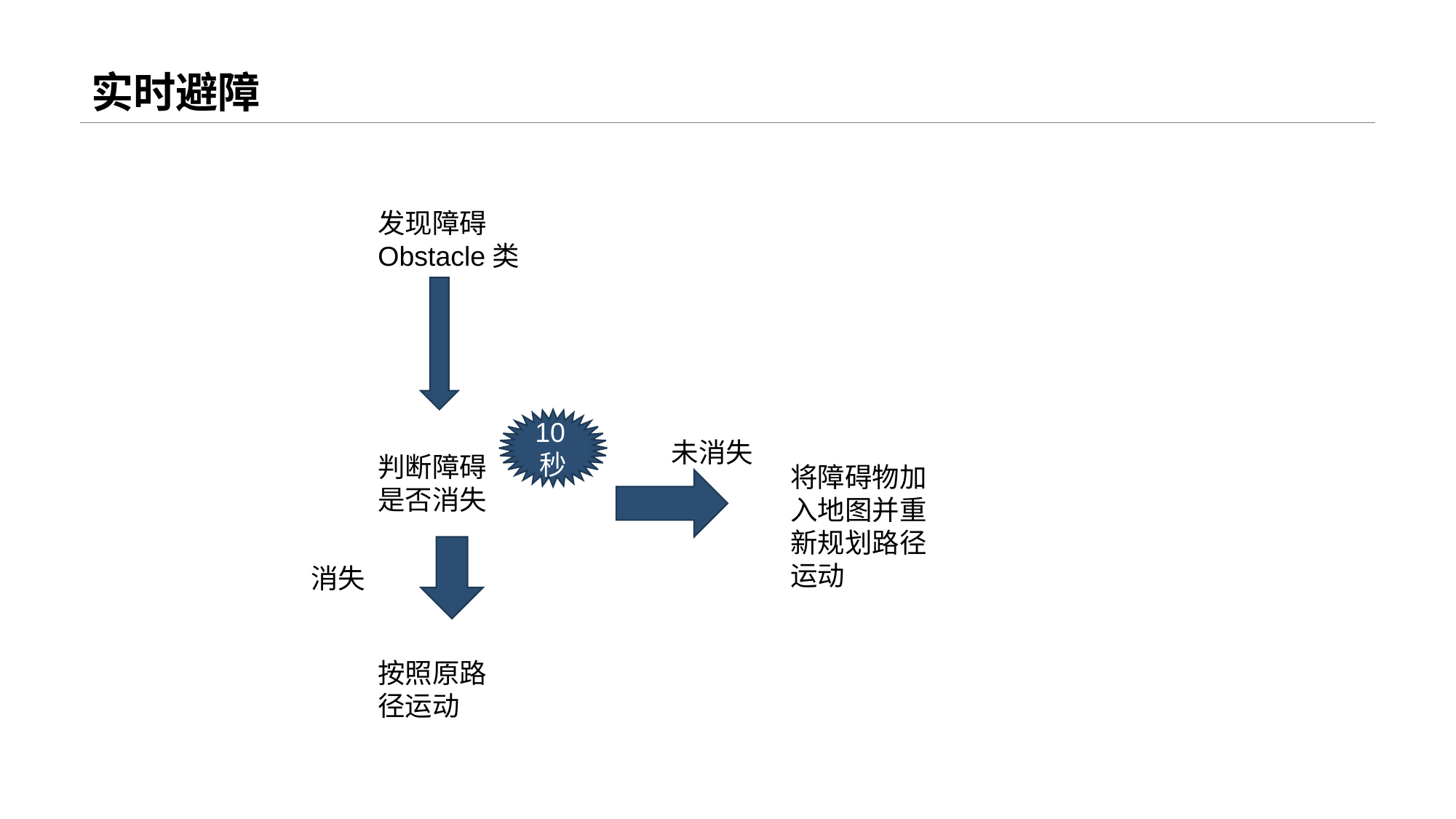

# 实时避障
发现障碍Obstacle类

10秒
未消失
判断障碍是否消失
将障碍物加入地图并重新规划路径运动

消失
按照原路径运动
33